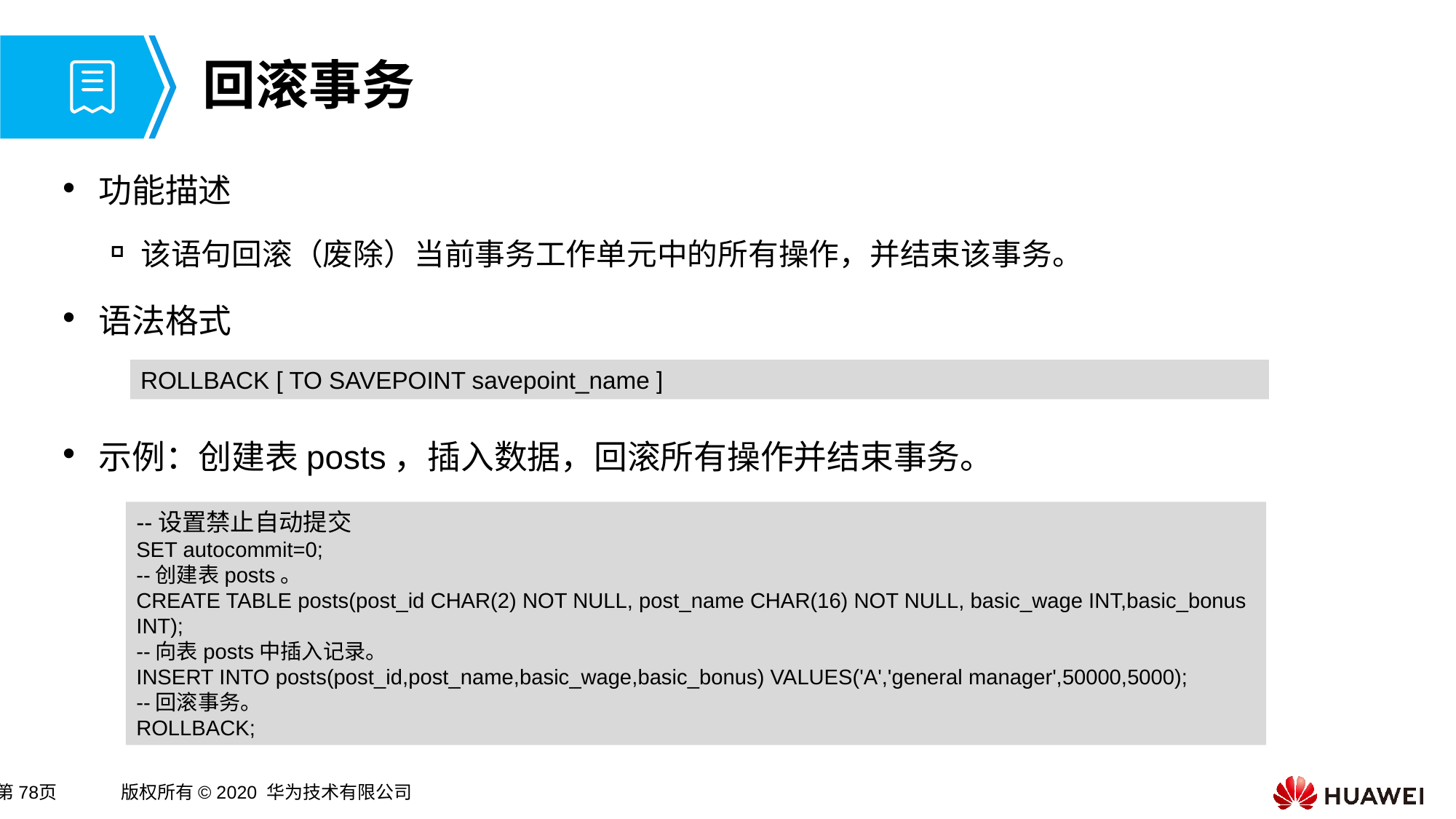

# 回滚事务
功能描述
该语句回滚（废除）当前事务工作单元中的所有操作，并结束该事务。
语法格式

示例：创建表posts，插入数据，回滚所有操作并结束事务。
ROLLBACK [ TO SAVEPOINT savepoint_name ]
--设置禁止自动提交
SET autocommit=0;
--创建表posts。
CREATE TABLE posts(post_id CHAR(2) NOT NULL, post_name CHAR(16) NOT NULL, basic_wage INT,basic_bonus INT);
--向表posts中插入记录。
INSERT INTO posts(post_id,post_name,basic_wage,basic_bonus) VALUES('A','general manager',50000,5000);
--回滚事务。
ROLLBACK;